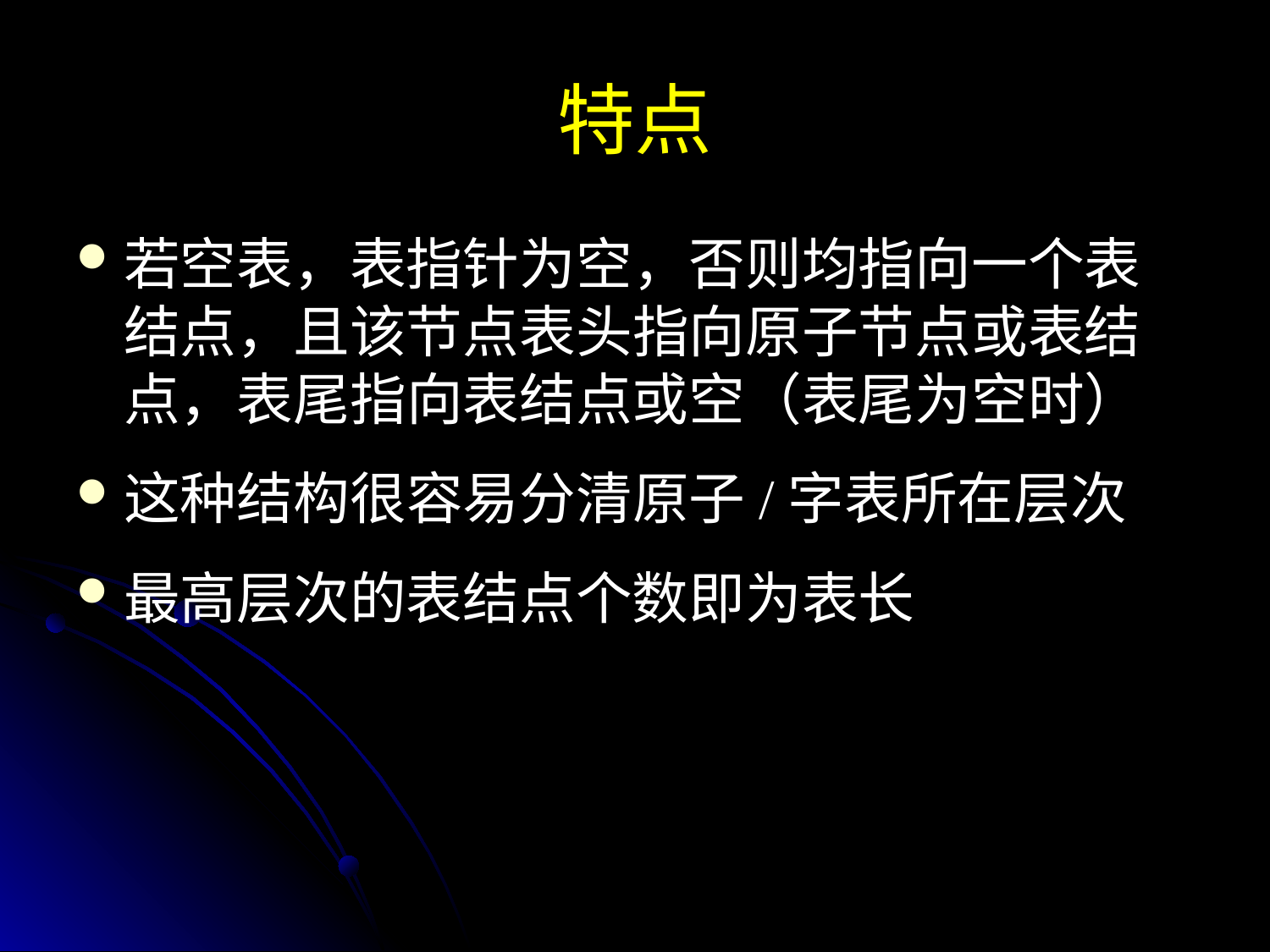

# 特点
若空表，表指针为空，否则均指向一个表结点，且该节点表头指向原子节点或表结点，表尾指向表结点或空（表尾为空时）
这种结构很容易分清原子/字表所在层次
最高层次的表结点个数即为表长